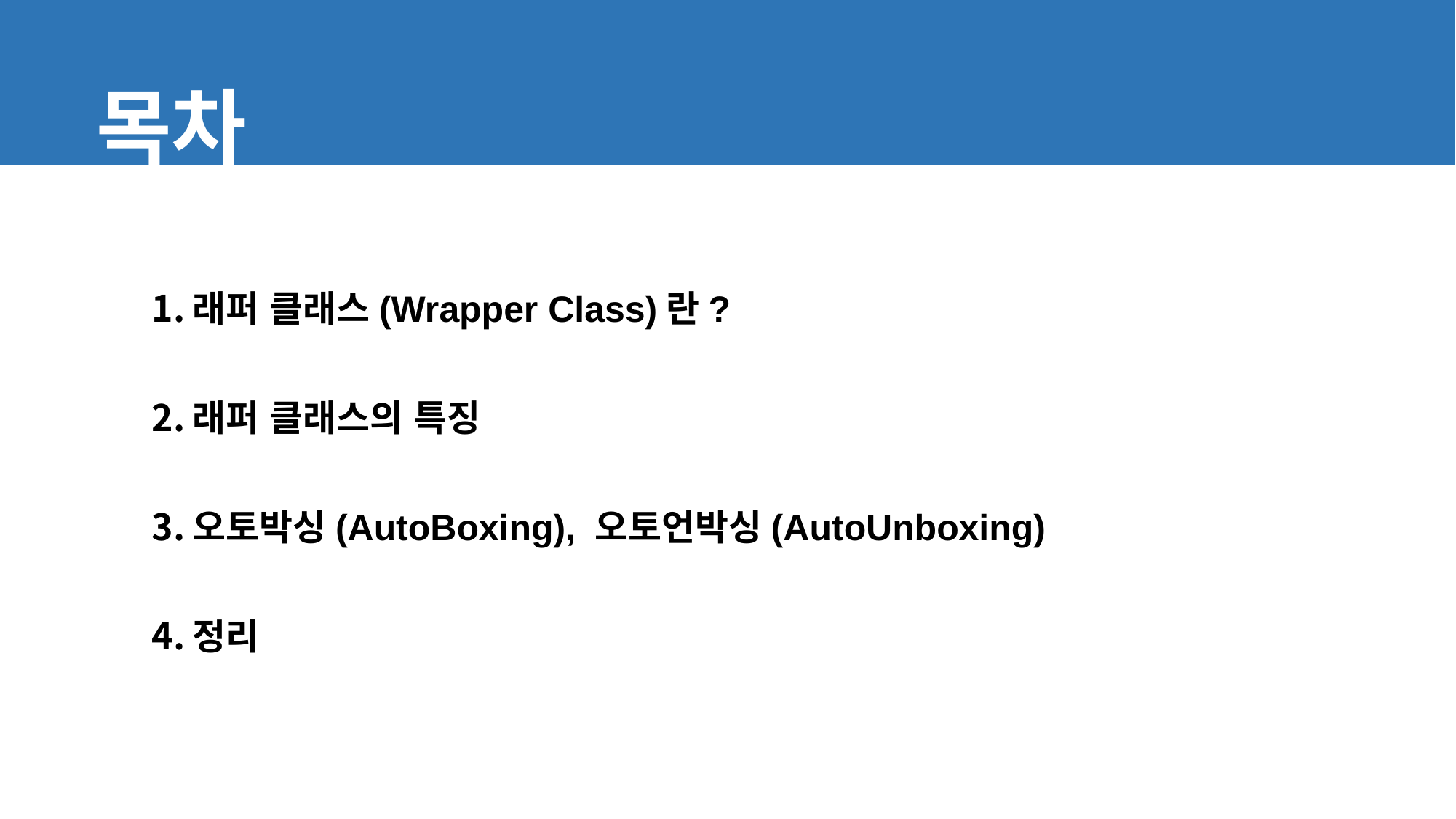

목차
래퍼 클래스(Wrapper Class)란?
래퍼 클래스의 특징
오토박싱(AutoBoxing), 오토언박싱(AutoUnboxing)
정리